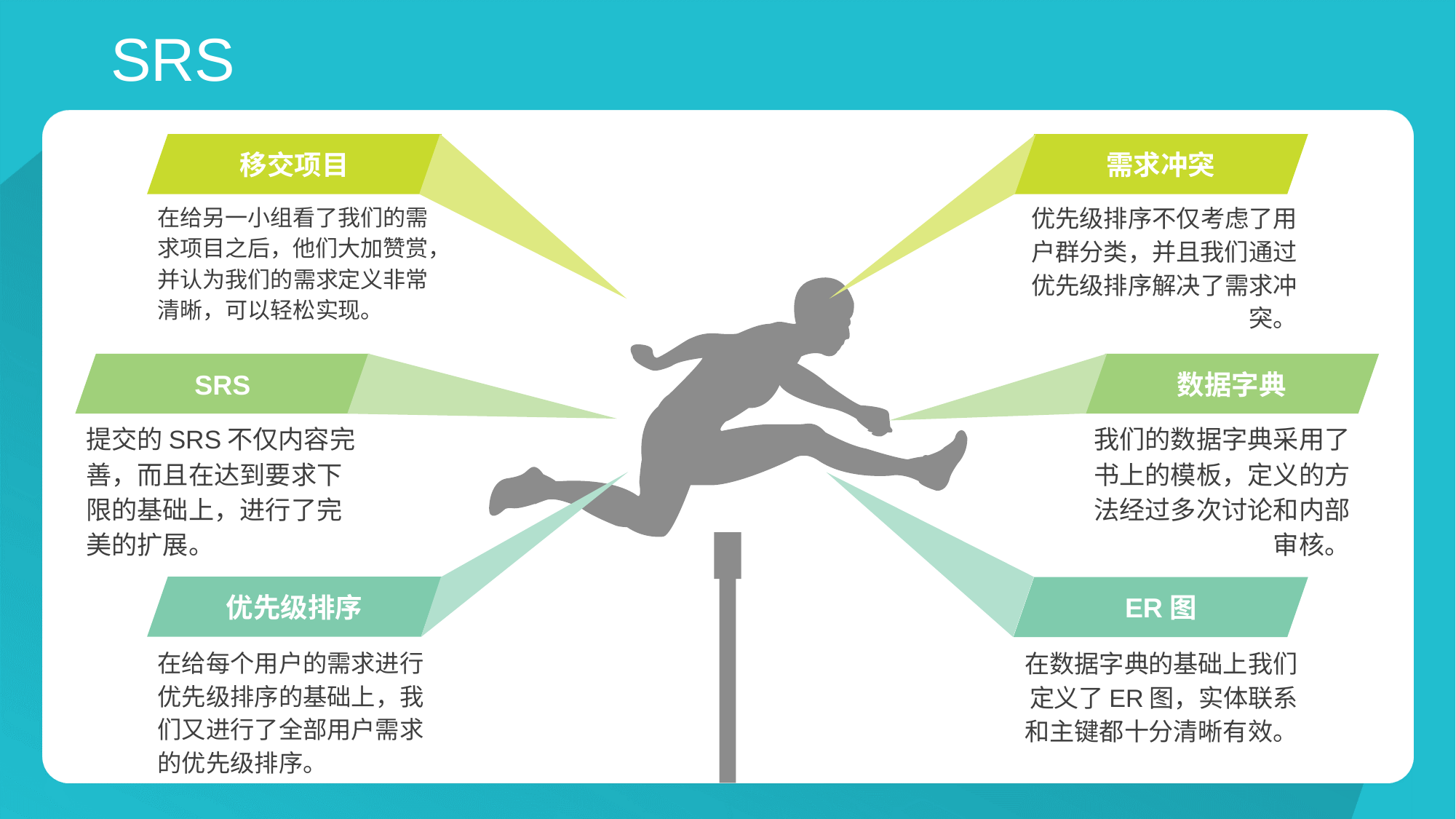

SRS

移交项目
需求冲突

在给另一小组看了我们的需求项目之后，他们大加赞赏，并认为我们的需求定义非常清晰，可以轻松实现。
优先级排序不仅考虑了用户群分类，并且我们通过优先级排序解决了需求冲突。

SRS

数据字典
提交的SRS不仅内容完善，而且在达到要求下限的基础上，进行了完美的扩展。
我们的数据字典采用了书上的模板，定义的方法经过多次讨论和内部审核。

优先级排序

ER图
在给每个用户的需求进行优先级排序的基础上，我们又进行了全部用户需求的优先级排序。
在数据字典的基础上我们定义了ER图，实体联系和主键都十分清晰有效。